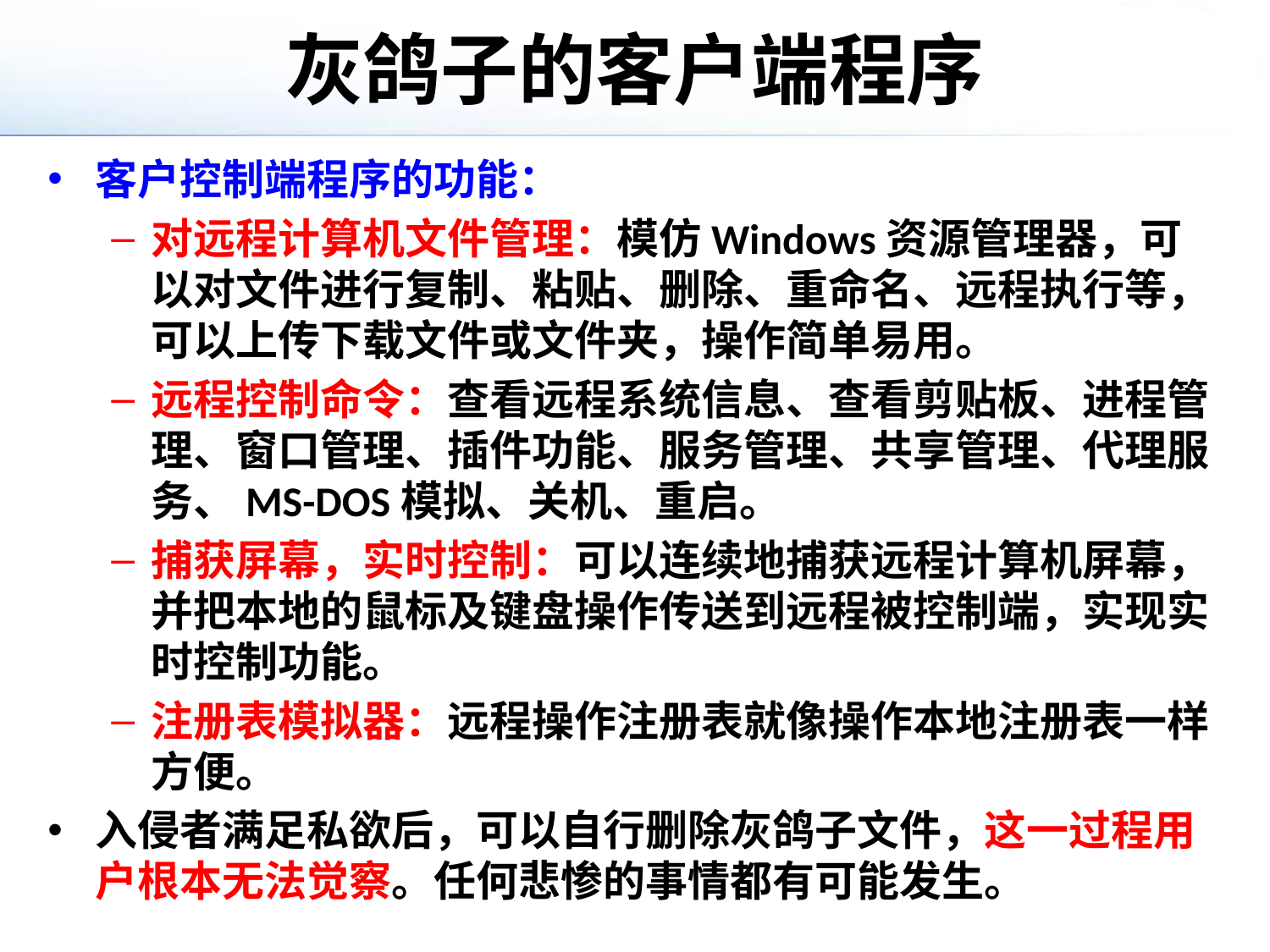

# 灰鸽子的客户端程序
客户控制端程序的功能：
对远程计算机文件管理：模仿Windows资源管理器，可以对文件进行复制、粘贴、删除、重命名、远程执行等，可以上传下载文件或文件夹，操作简单易用。
远程控制命令：查看远程系统信息、查看剪贴板、进程管理、窗口管理、插件功能、服务管理、共享管理、代理服务、MS-DOS模拟、关机、重启。
捕获屏幕，实时控制：可以连续地捕获远程计算机屏幕，并把本地的鼠标及键盘操作传送到远程被控制端，实现实时控制功能。
注册表模拟器：远程操作注册表就像操作本地注册表一样方便。
入侵者满足私欲后，可以自行删除灰鸽子文件，这一过程用户根本无法觉察。任何悲惨的事情都有可能发生。